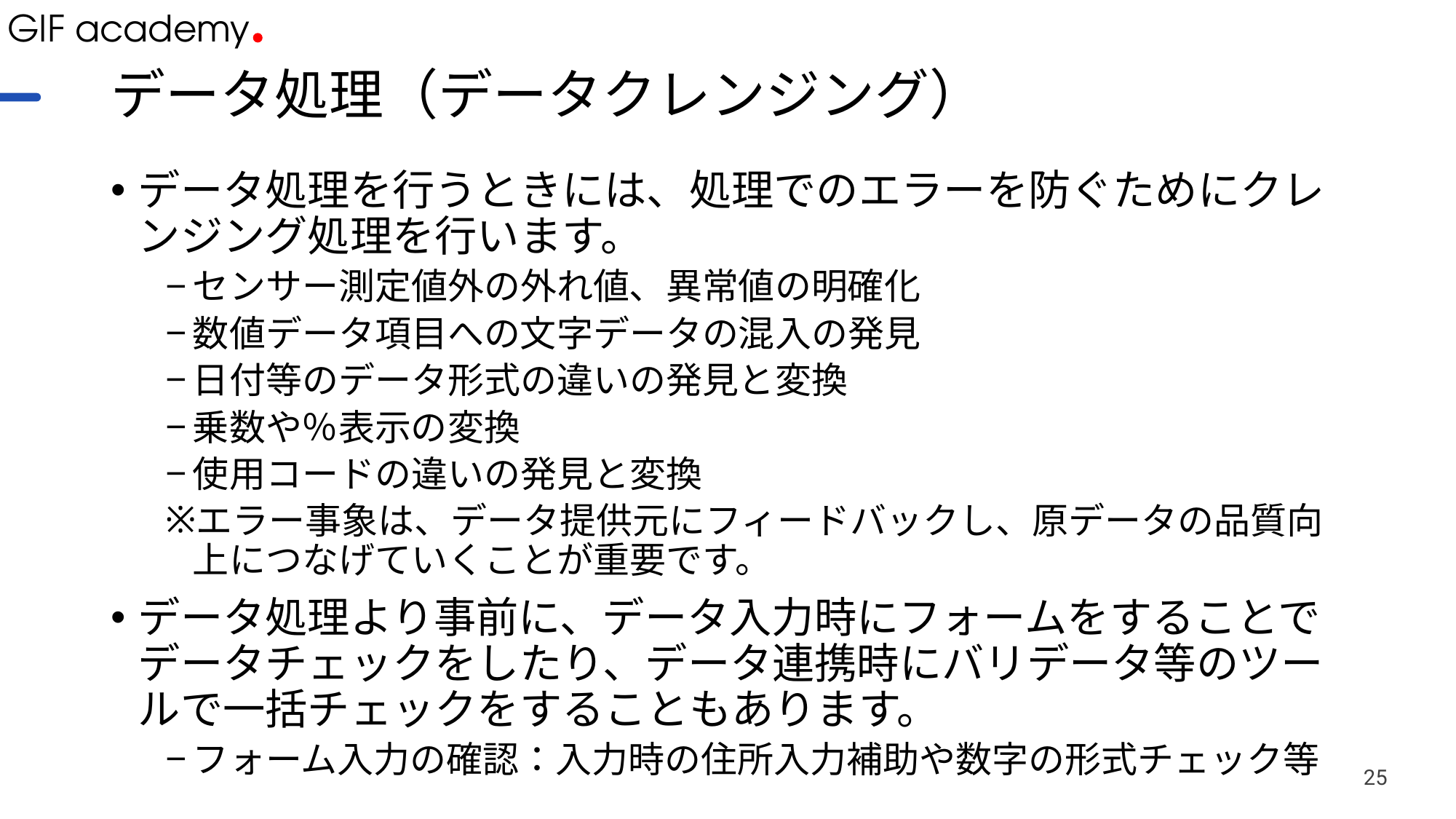

# データ処理（データクレンジング）
データ処理を行うときには、処理でのエラーを防ぐためにクレンジング処理を行います。
センサー測定値外の外れ値、異常値の明確化
数値データ項目への文字データの混入の発見
日付等のデータ形式の違いの発見と変換
乗数や％表示の変換
使用コードの違いの発見と変換
エラー事象は、データ提供元にフィードバックし、原データの品質向上につなげていくことが重要です。
データ処理より事前に、データ入力時にフォームをすることでデータチェックをしたり、データ連携時にバリデータ等のツールで一括チェックをすることもあります。
フォーム入力の確認：入力時の住所入力補助や数字の形式チェック等

25